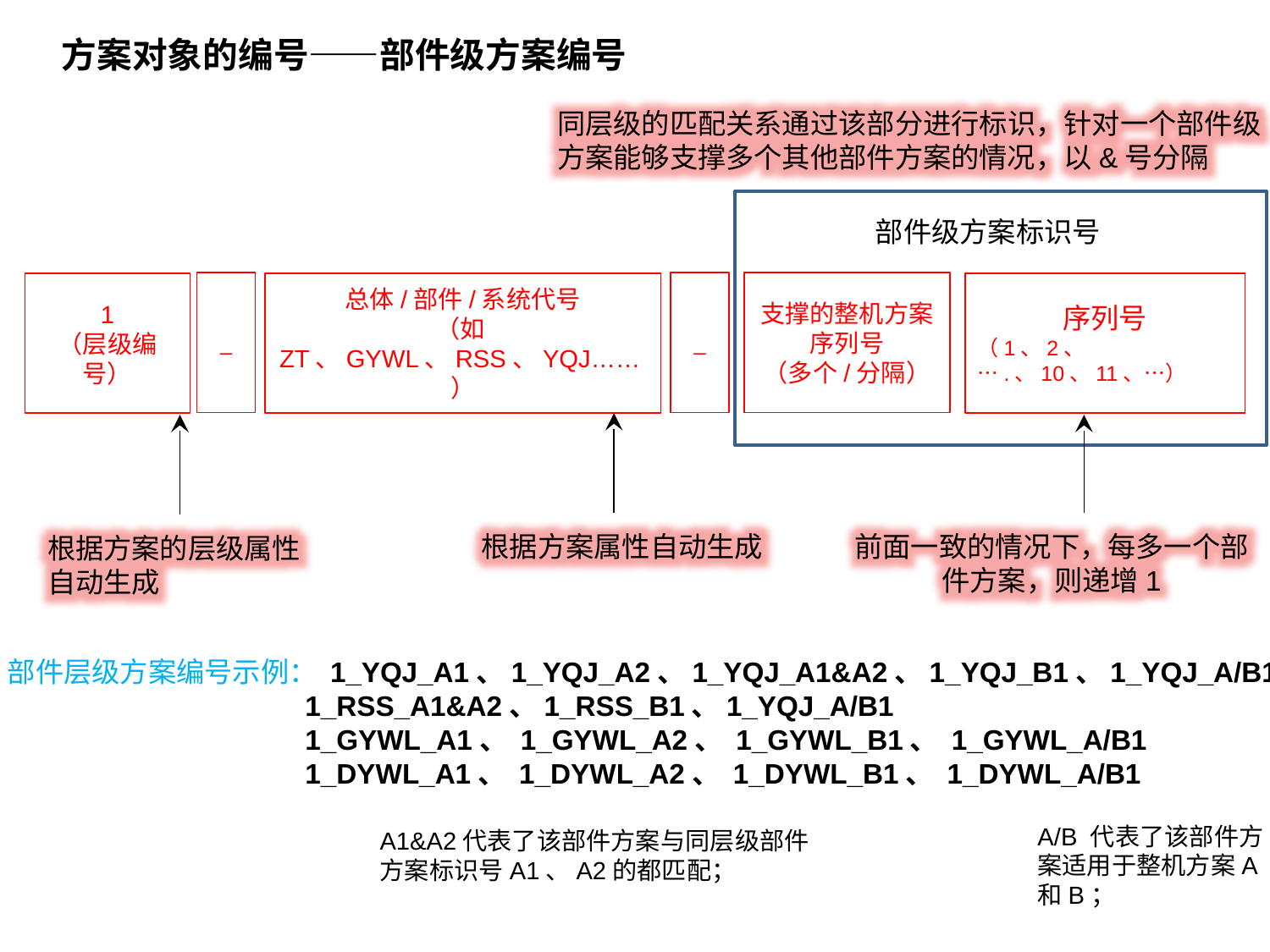

方案对象的编号——部件级方案编号
同层级的匹配关系通过该部分进行标识，针对一个部件级方案能够支撑多个其他部件方案的情况，以&号分隔

部件级方案标识号
_
支撑的整机方案序列号
（多个/分隔）
_
1
（层级编号）
总体/部件/系统代号
（如ZT、GYWL、RSS、YQJ……）
序列号
（1、2、….、10、11、…）
根据方案属性自动生成
前面一致的情况下，每多一个部件方案，则递增1
根据方案的层级属性自动生成
部件层级方案编号示例： 1_YQJ_A1、1_YQJ_A2、1_YQJ_A1&A2、1_YQJ_B1、1_YQJ_A/B1
                                      1_RSS_A1&A2、1_RSS_B1、1_YQJ_A/B1
                                      1_GYWL_A1、 1_GYWL_A2、 1_GYWL_B1、 1_GYWL_A/B1
                                      1_DYWL_A1、 1_DYWL_A2、 1_DYWL_B1、 1_DYWL_A/B1

A/B 代表了该部件方案适用于整机方案A和B；
A1&A2代表了该部件方案与同层级部件方案标识号A1、A2的都匹配；